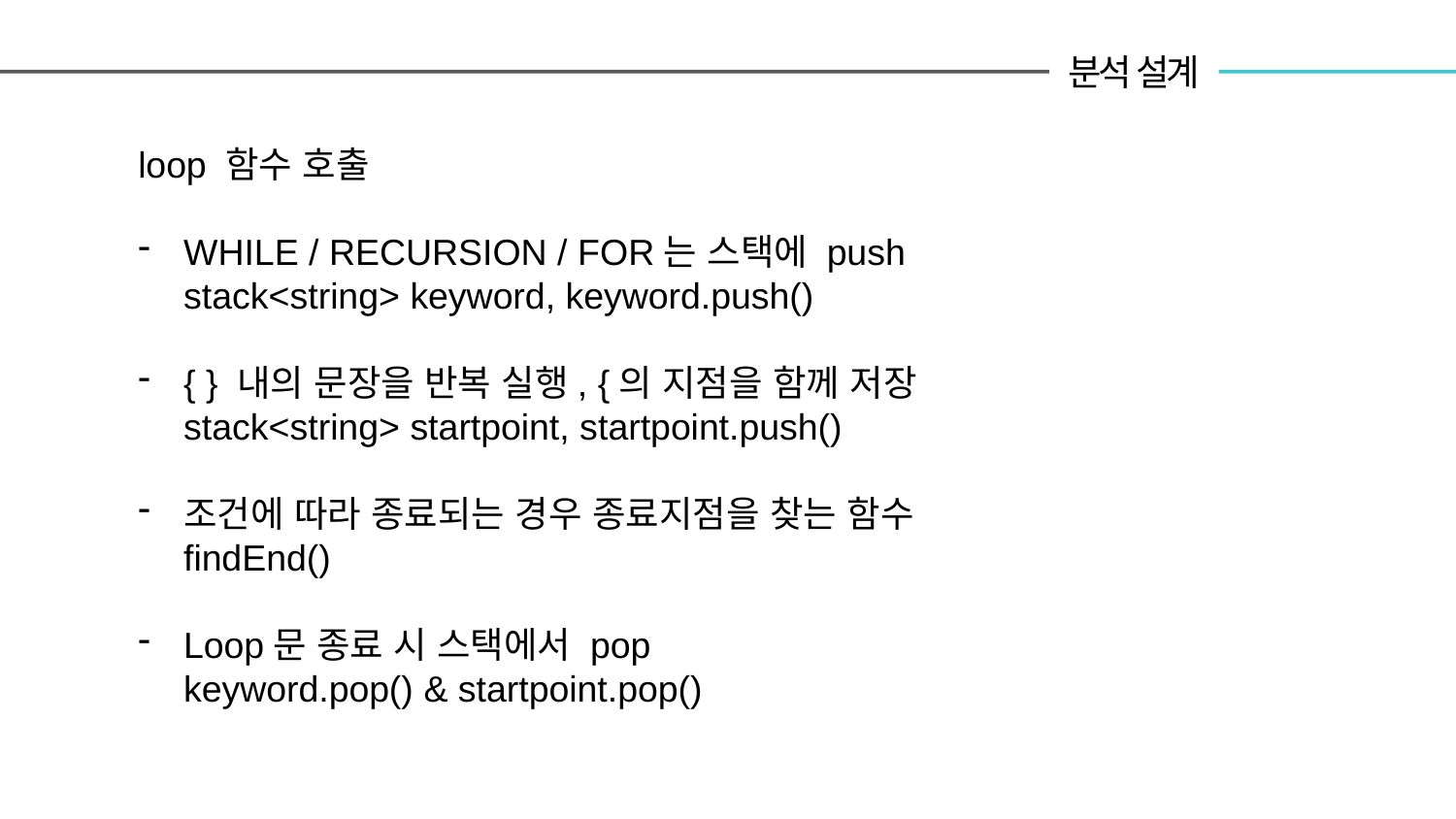

분석 설계
loop 함수 호출

WHILE / RECURSION / FOR는 스택에 push
stack<string> keyword, keyword.push()

{ } 내의 문장을 반복 실행, {의 지점을 함께 저장
stack<string> startpoint, startpoint.push()

조건에 따라 종료되는 경우 종료지점을 찾는 함수
findEnd()

Loop문 종료 시 스택에서 pop
keyword.pop() & startpoint.pop()